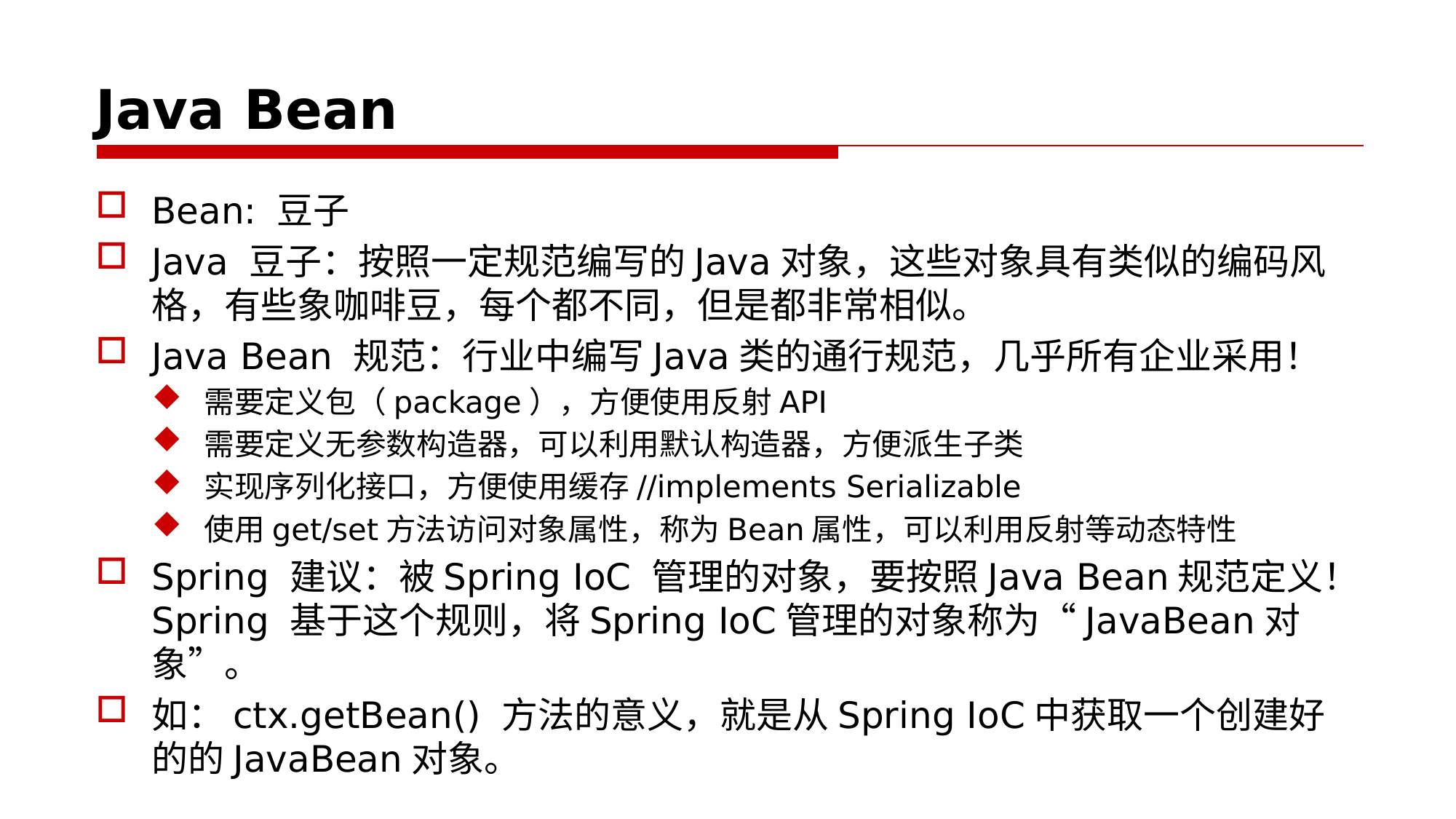

# Java Bean
Bean: 豆子
Java 豆子：按照一定规范编写的Java对象，这些对象具有类似的编码风格，有些象咖啡豆，每个都不同，但是都非常相似。
Java Bean 规范：行业中编写Java类的通行规范，几乎所有企业采用！
需要定义包（package），方便使用反射API
需要定义无参数构造器，可以利用默认构造器，方便派生子类
实现序列化接口，方便使用缓存//implements Serializable
使用get/set方法访问对象属性，称为Bean属性，可以利用反射等动态特性
Spring 建议：被Spring IoC 管理的对象，要按照Java Bean规范定义！Spring 基于这个规则，将Spring IoC管理的对象称为“JavaBean对象”。
如：ctx.getBean() 方法的意义，就是从Spring IoC中获取一个创建好的的JavaBean对象。